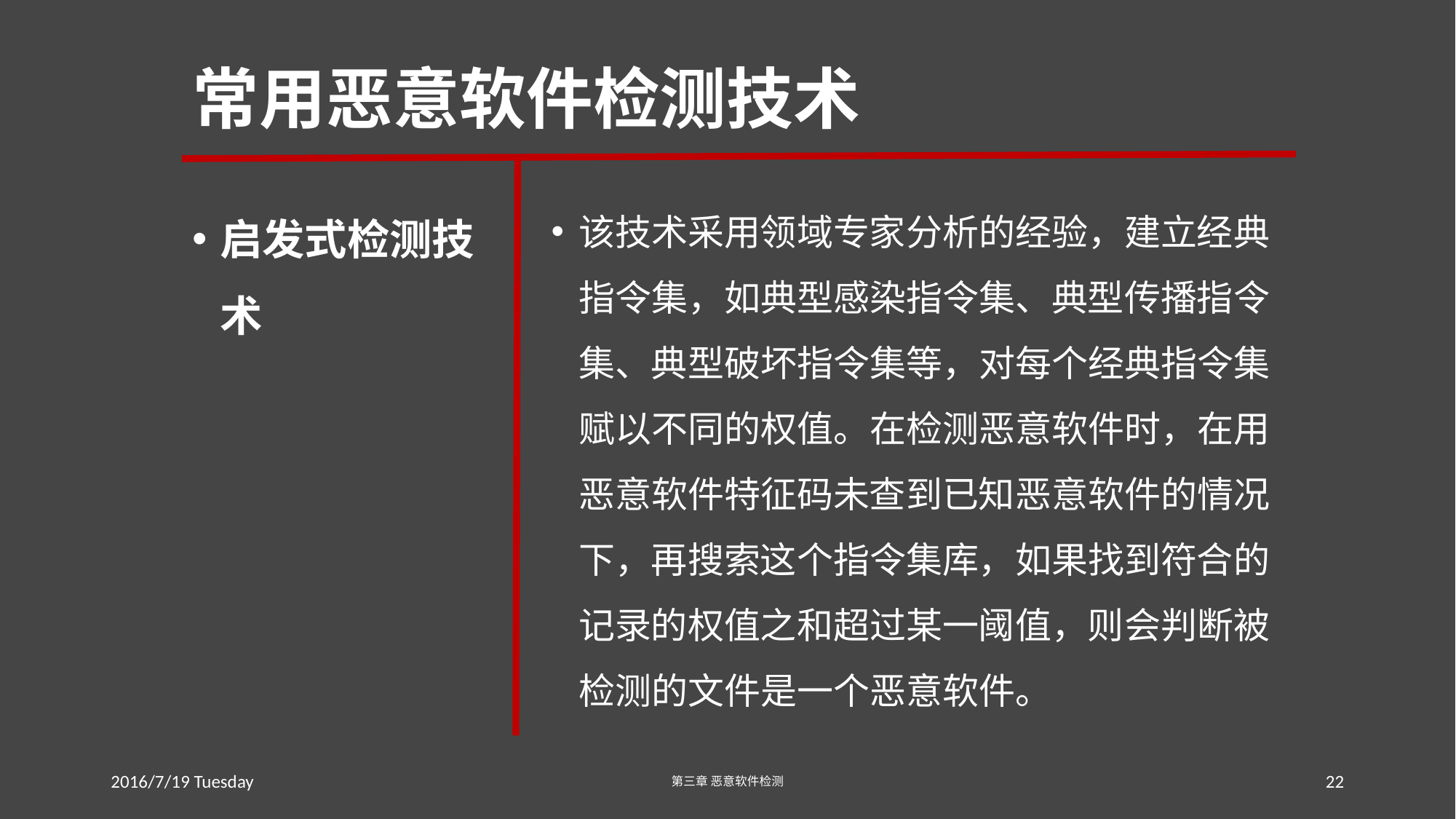

# 常用恶意软件检测技术
启发式检测技术
该技术采用领域专家分析的经验，建立经典指令集，如典型感染指令集、典型传播指令集、典型破坏指令集等，对每个经典指令集赋以不同的权值。在检测恶意软件时，在用恶意软件特征码未查到已知恶意软件的情况下，再搜索这个指令集库，如果找到符合的记录的权值之和超过某一阈值，则会判断被检测的文件是一个恶意软件。
2016/7/19 Tuesday
第三章 恶意软件检测
22